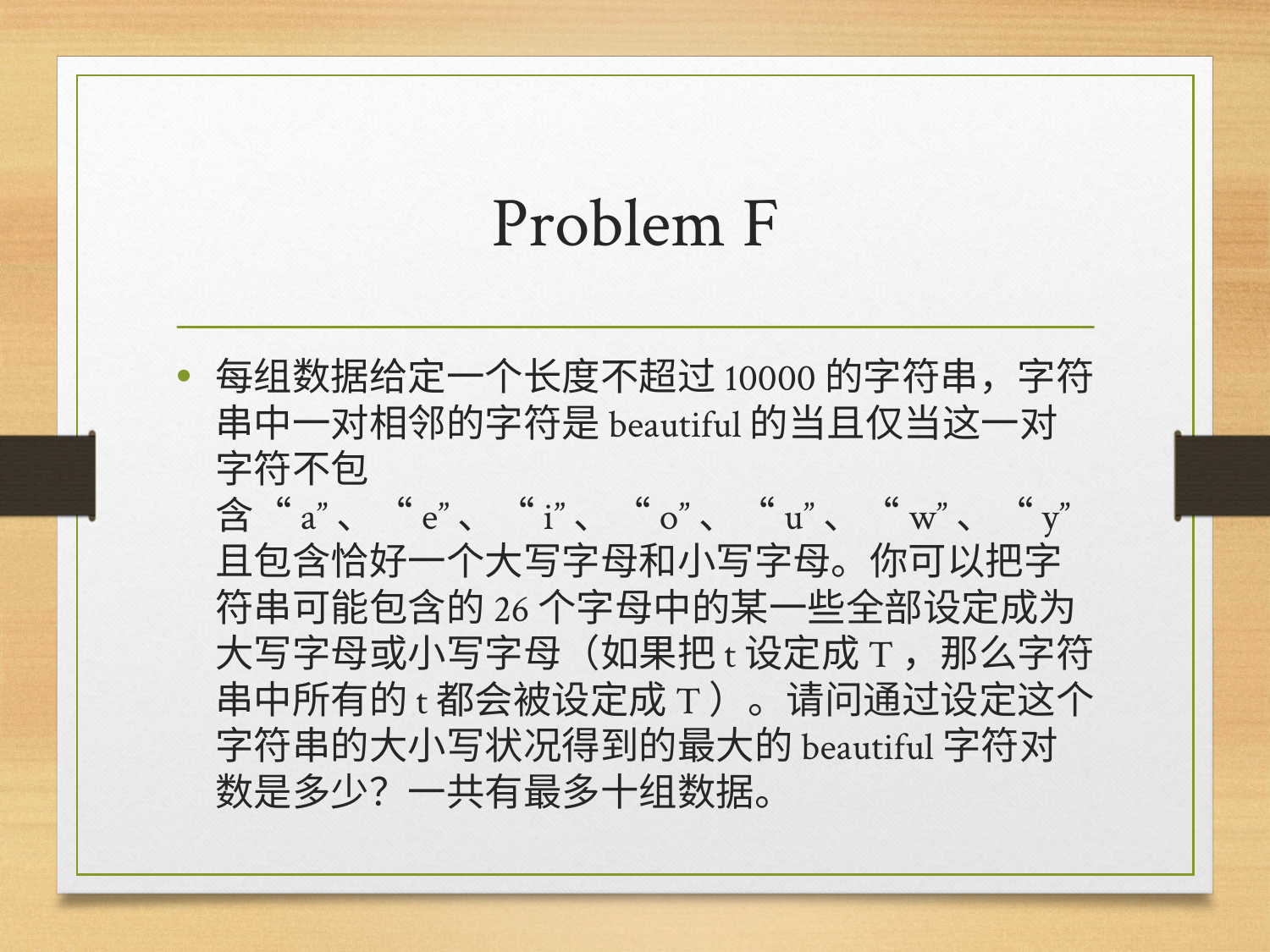

# Problem F
每组数据给定一个长度不超过10000的字符串，字符串中一对相邻的字符是beautiful的当且仅当这一对字符不包含“a”、“e”、“i”、“o”、“u”、“w”、“y”且包含恰好一个大写字母和小写字母。你可以把字符串可能包含的26个字母中的某一些全部设定成为大写字母或小写字母（如果把t设定成T，那么字符串中所有的t都会被设定成T）。请问通过设定这个字符串的大小写状况得到的最大的beautiful字符对数是多少？一共有最多十组数据。